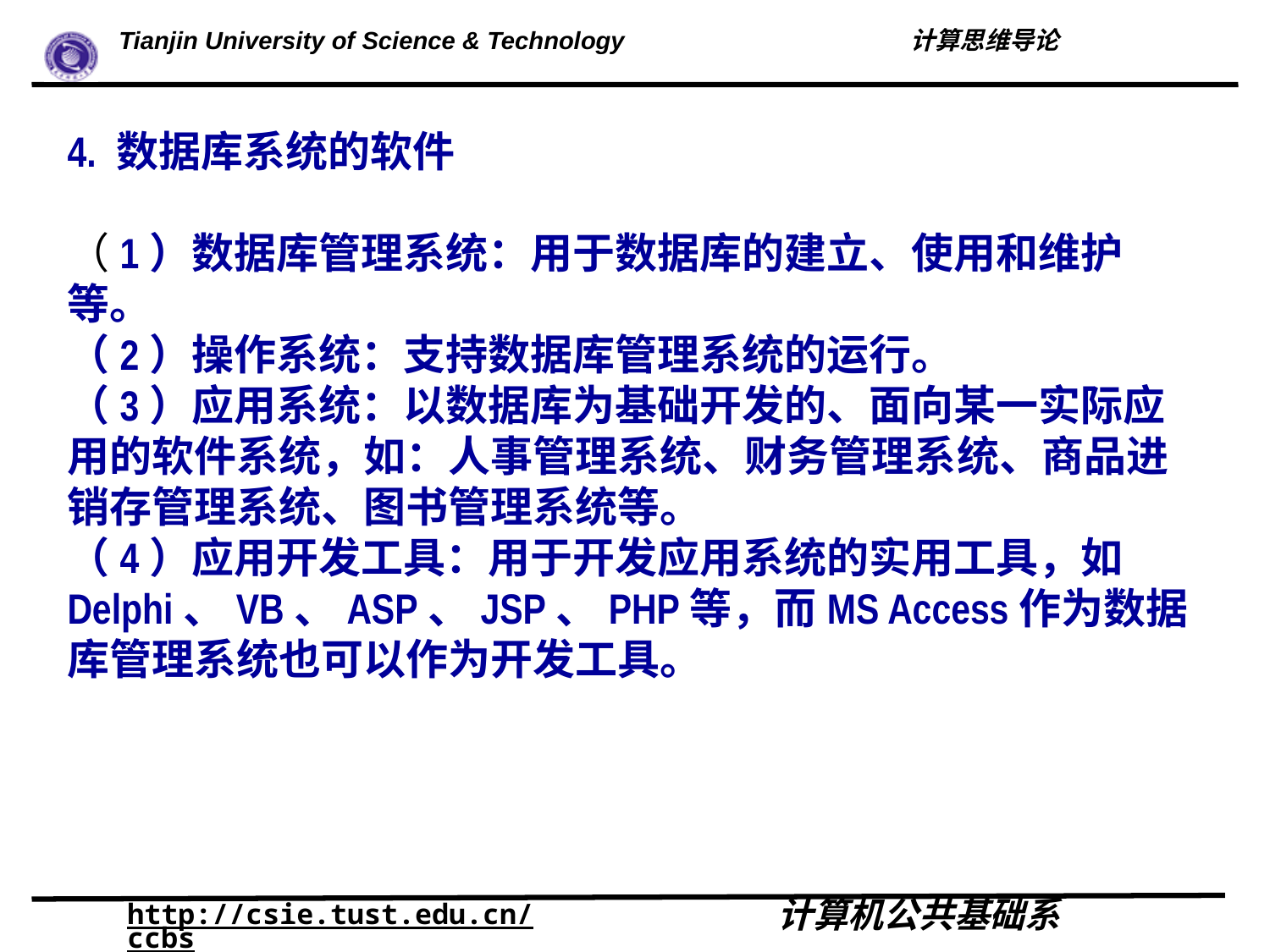

4. 数据库系统的软件

（1）数据库管理系统：用于数据库的建立、使用和维护等。
（2）操作系统：支持数据库管理系统的运行。
（3）应用系统：以数据库为基础开发的、面向某一实际应用的软件系统，如：人事管理系统、财务管理系统、商品进销存管理系统、图书管理系统等。
（4）应用开发工具：用于开发应用系统的实用工具，如Delphi、VB、ASP、JSP、PHP等，而MS Access作为数据库管理系统也可以作为开发工具。